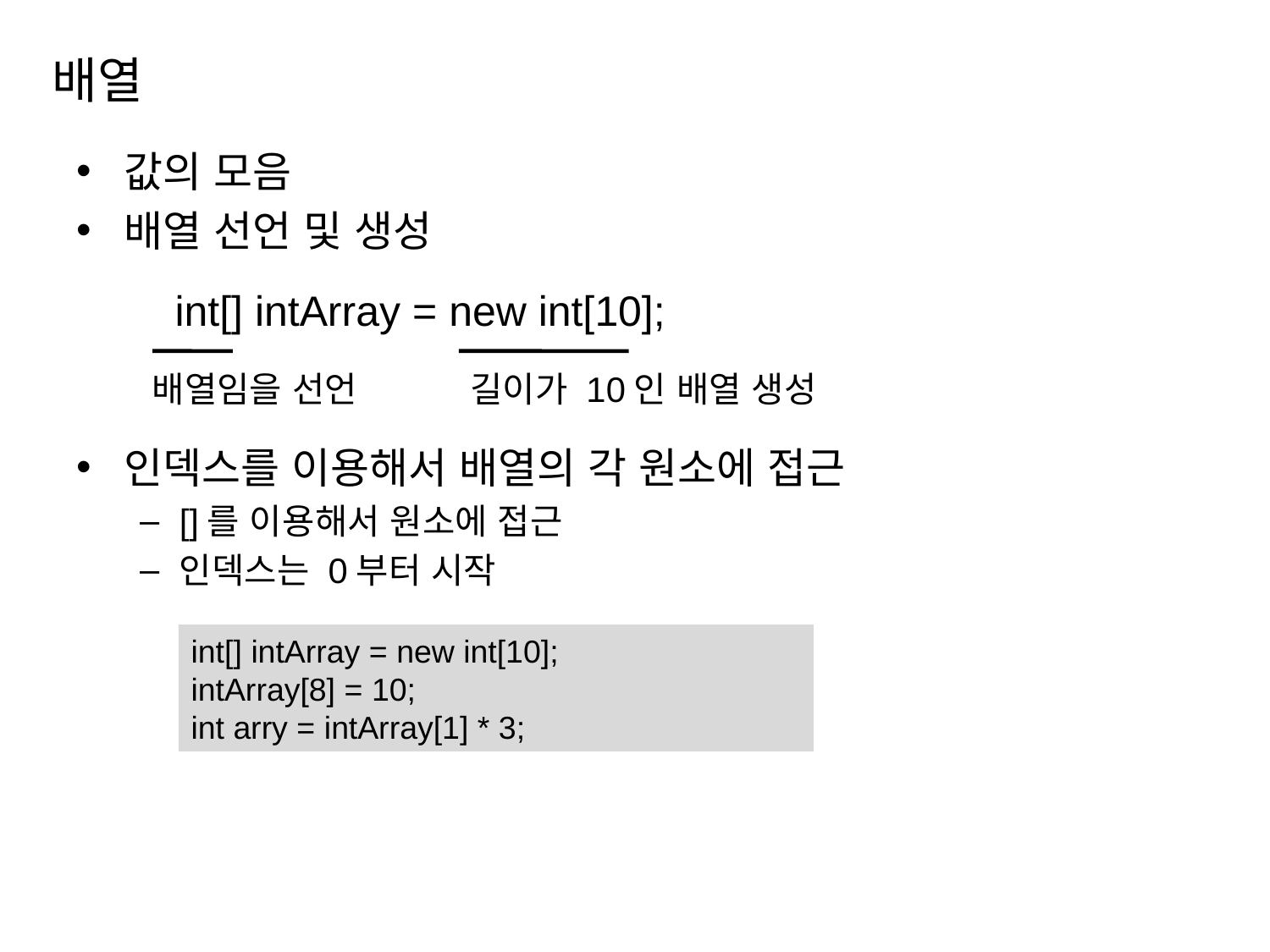

# 배열
값의 모음
배열 선언 및 생성

인덱스를 이용해서 배열의 각 원소에 접근
[]를 이용해서 원소에 접근
인덱스는 0부터 시작
int[] intArray = new int[10];

배열임을 선언
길이가 10인 배열 생성
int[] intArray = new int[10];
intArray[8] = 10;
int arry = intArray[1] * 3;